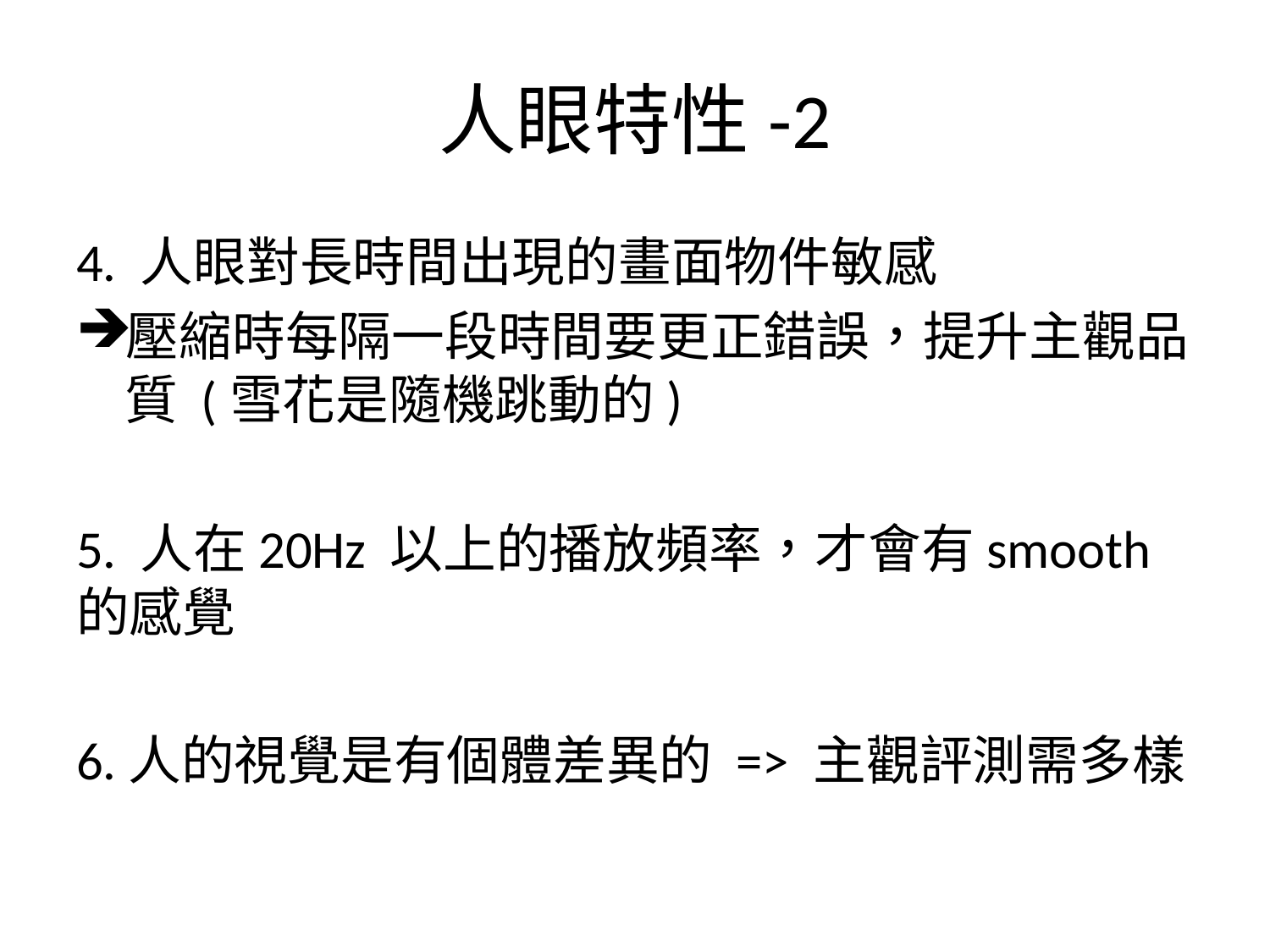

# 人眼特性-2
4. 人眼對長時間出現的畫面物件敏感
壓縮時每隔一段時間要更正錯誤，提升主觀品質 (雪花是隨機跳動的)

5. 人在20Hz 以上的播放頻率，才會有smooth的感覺

6.人的視覺是有個體差異的 => 主觀評測需多樣